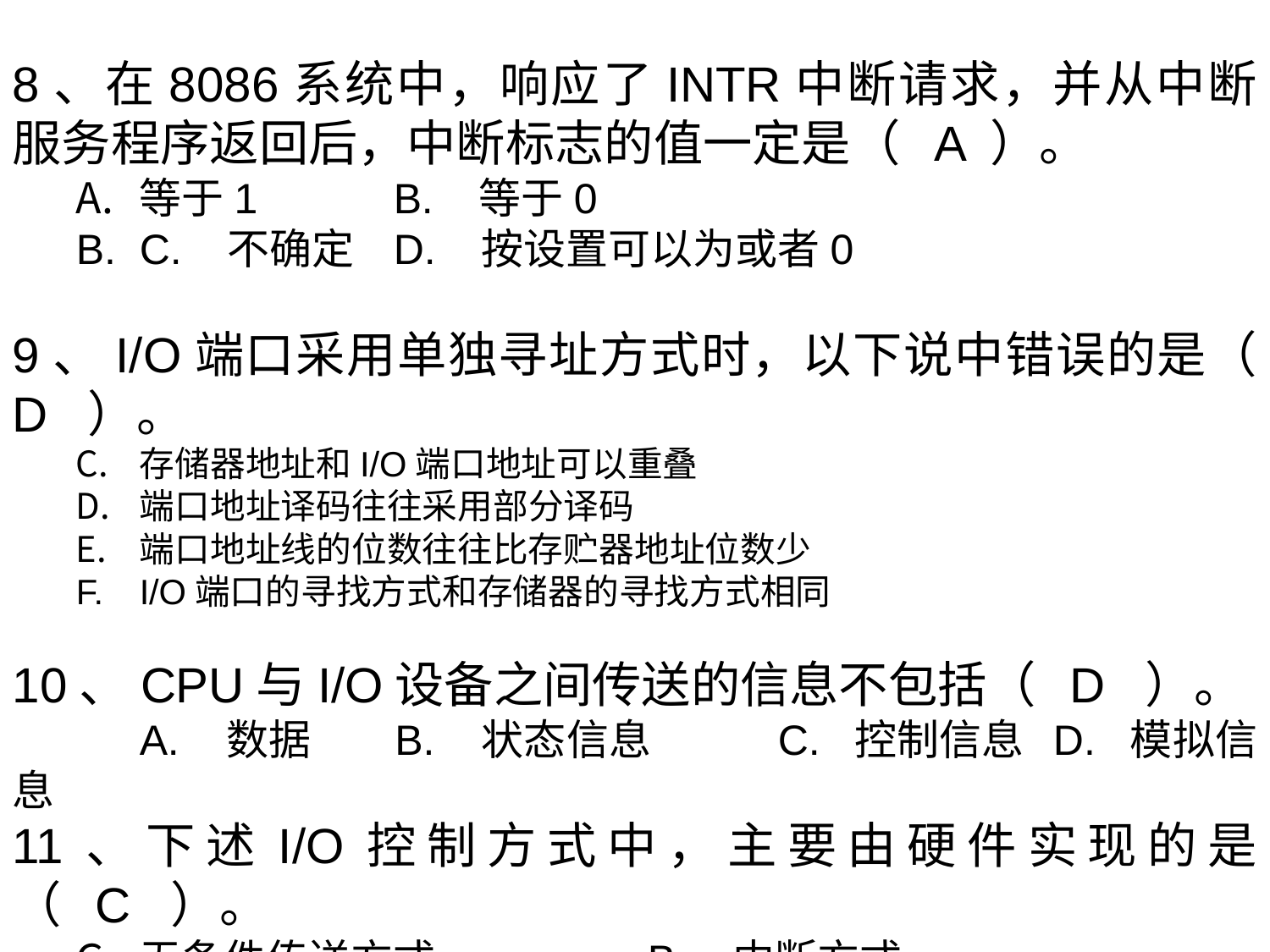

8、在8086系统中，响应了INTR中断请求，并从中断服务程序返回后，中断标志的值一定是（  A ）。
等于1		B.   等于0
C.   不确定	D.   按设置可以为或者0

9、I/O端口采用单独寻址方式时，以下说中错误的是（ D  ）。
存储器地址和I/O端口地址可以重叠
端口地址译码往往采用部分译码
端口地址线的位数往往比存贮器地址位数少
I/O端口的寻找方式和存储器的寻找方式相同

10、CPU与I/O设备之间传送的信息不包括（  D  ）。
	A.   数据	B.   状态信息	C.  控制信息	 D.  模拟信息
11、下述I/O控制方式中，主要由硬件实现的是（  C  ）。
无条件传送方式		B.   中断方式
C.    DMA方式		 	D.  查询传送方式